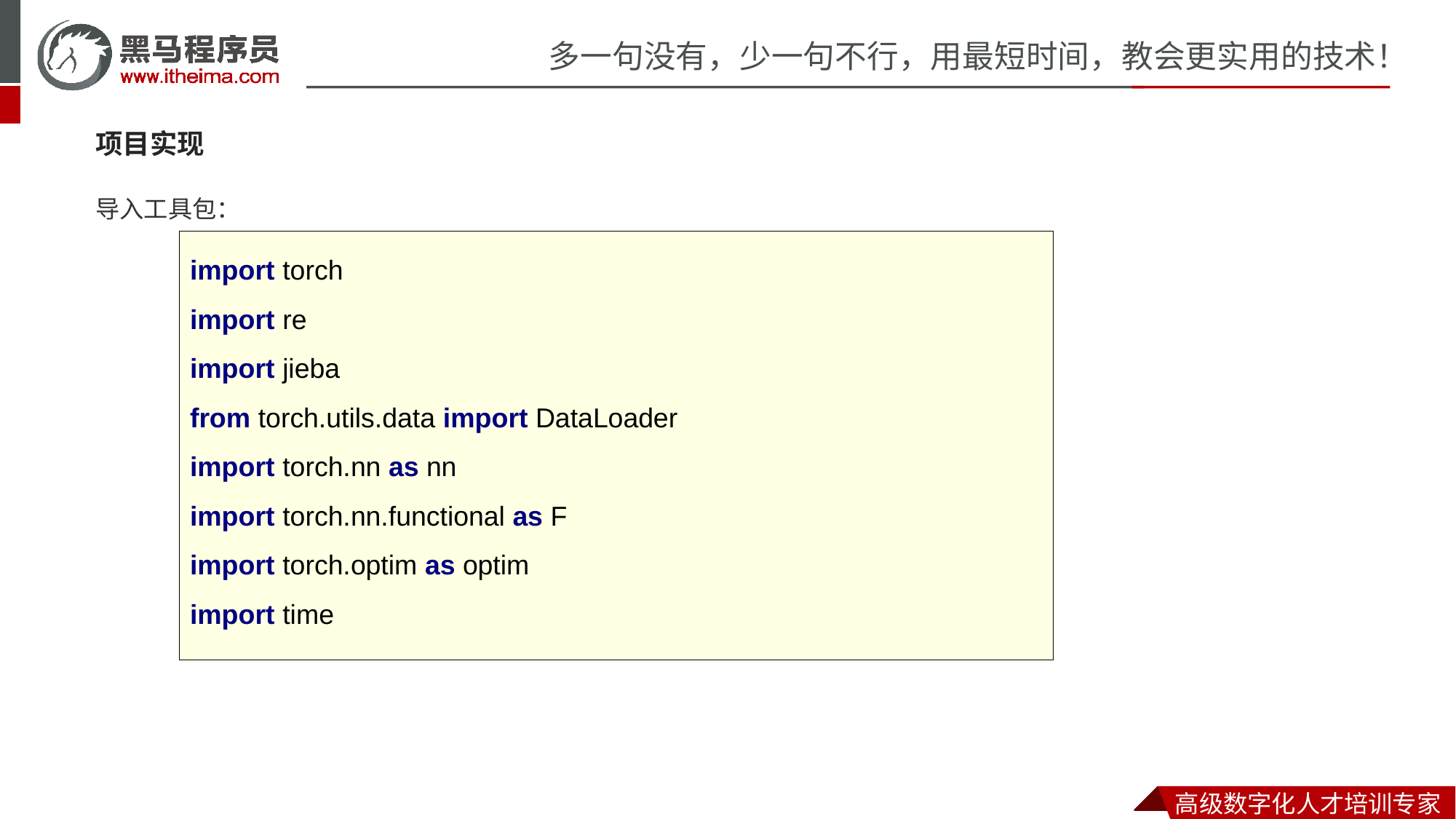

项目实现
导入工具包：

import torch
import re
import jieba
from torch.utils.data import DataLoader
import torch.nn as nn
import torch.nn.functional as F
import torch.optim as optim
import time